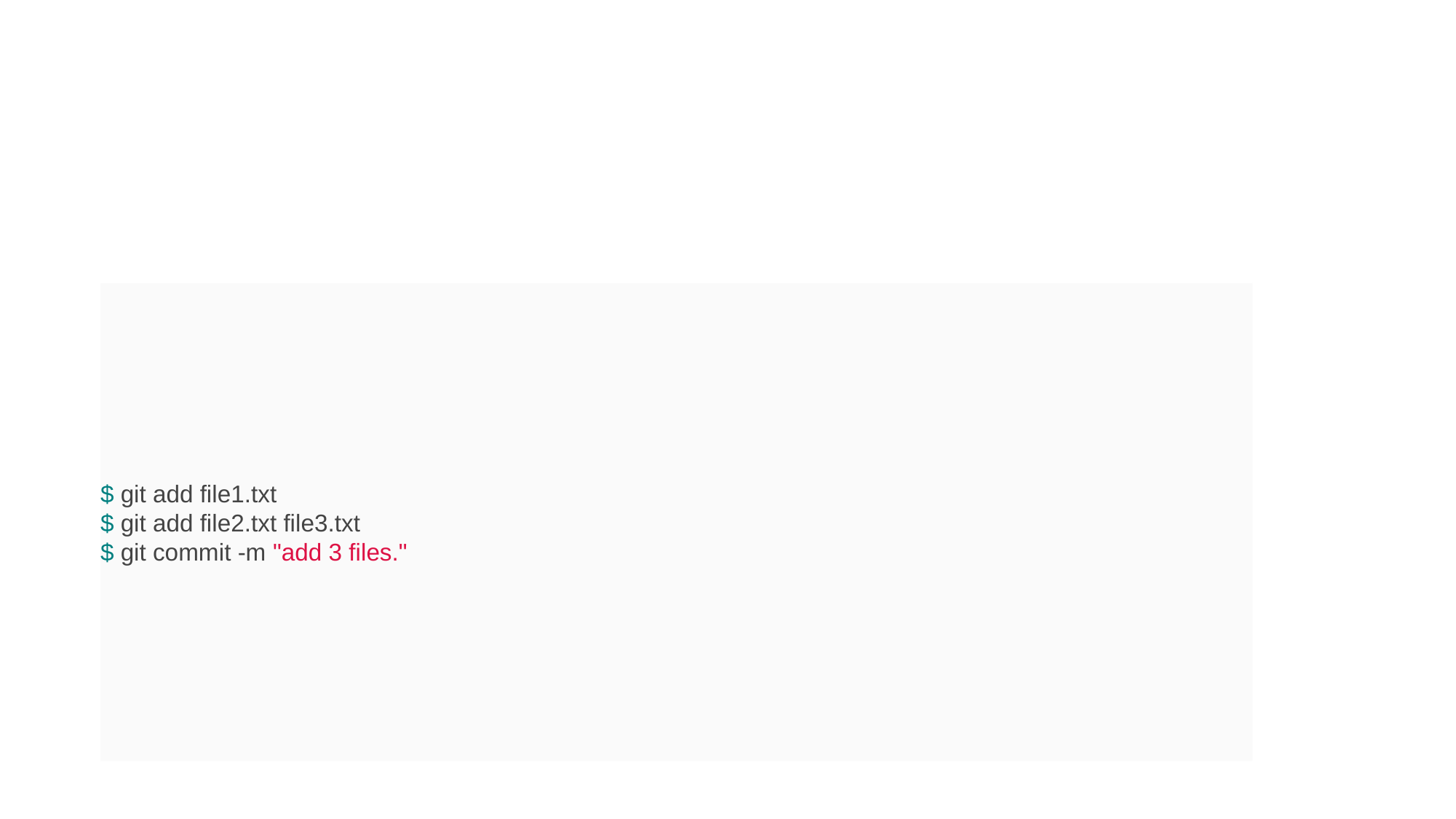

# 为什么Git添加文件需要add，commit一共两步呢？因为commit可以一次提交很多文件 所以你可以多次add不同的文件，比如：
$ git add file1.txt
$ git add file2.txt file3.txt
$ git commit -m "add 3 files."